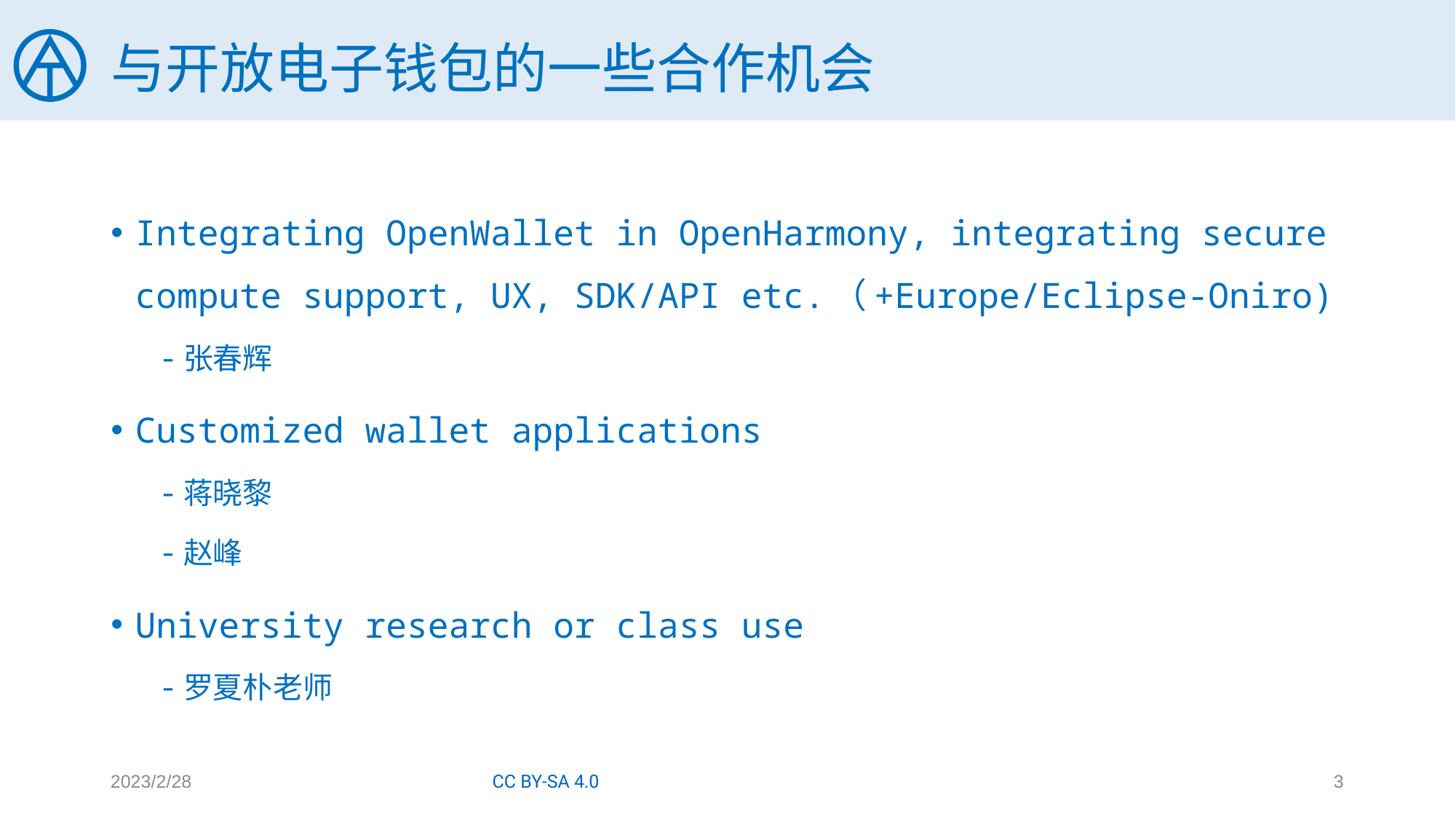

# 与开放电子钱包的一些合作机会

Integrating OpenWallet in OpenHarmony, integrating secure compute support, UX, SDK/API etc.（+Europe/Eclipse-Oniro)
张春辉
Customized wallet applications
蒋晓黎
赵峰
University research or class use
罗夏朴老师